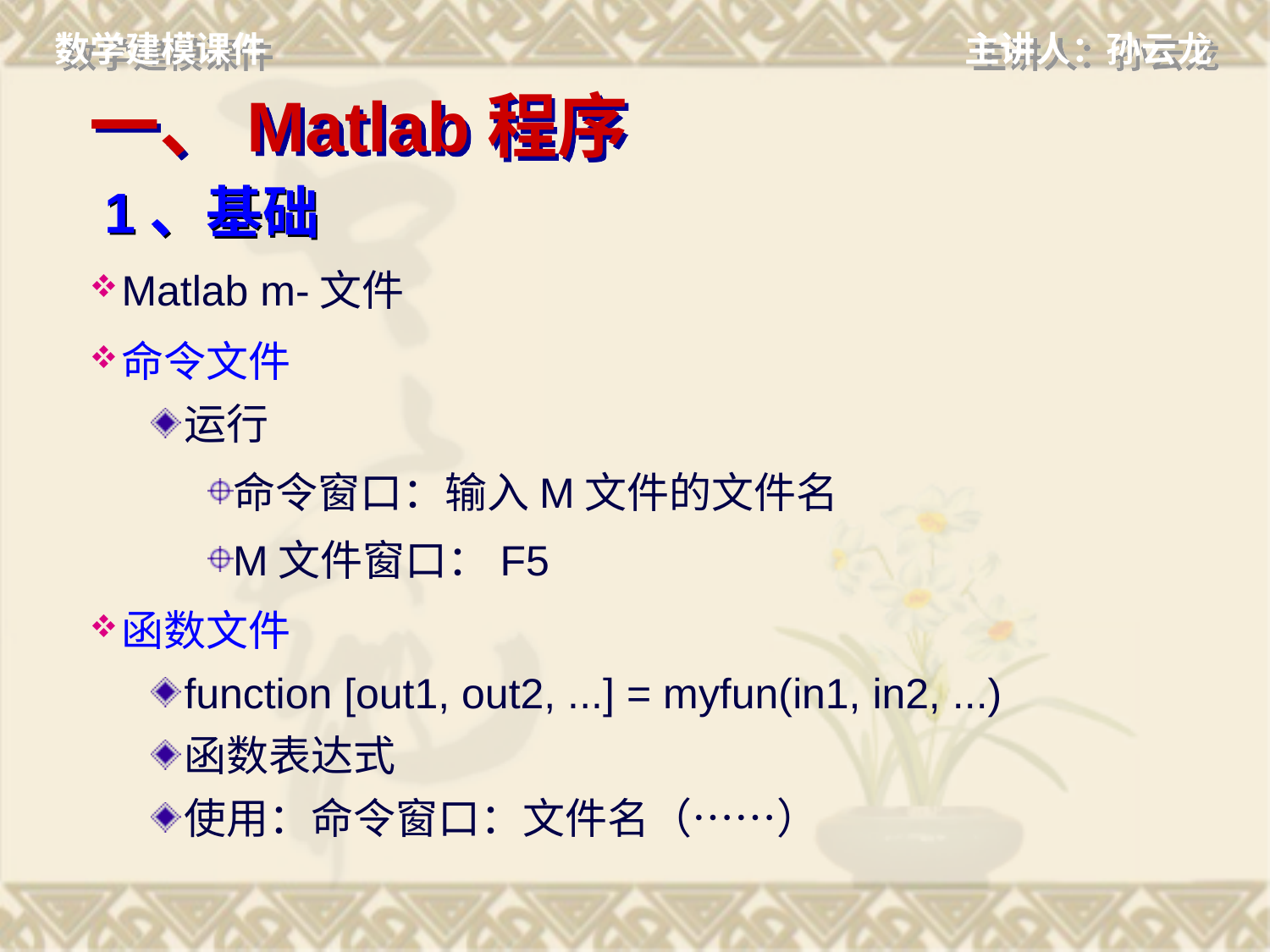

# 一、Matlab程序
1、基础
Matlab m-文件
命令文件
运行
命令窗口：输入M文件的文件名
M文件窗口：F5
函数文件
function [out1, out2, ...] = myfun(in1, in2, ...)
函数表达式
使用：命令窗口：文件名（……）